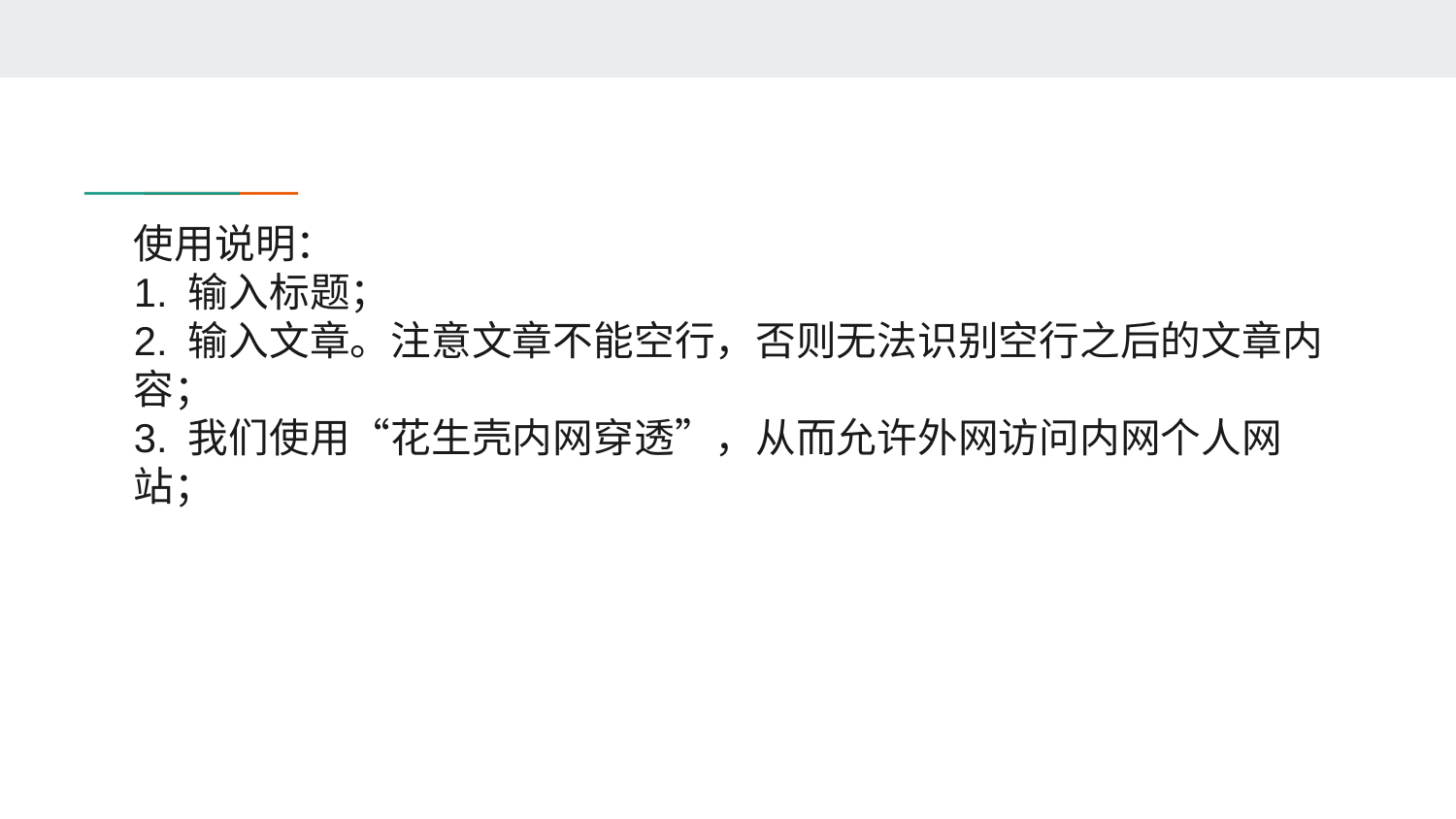

# 使用说明： 1. 输入标题； 2. 输入文章。注意文章不能空行，否则无法识别空行之后的文章内容； 3. 我们使用“花生壳内网穿透”，从而允许外网访问内网个人网站；